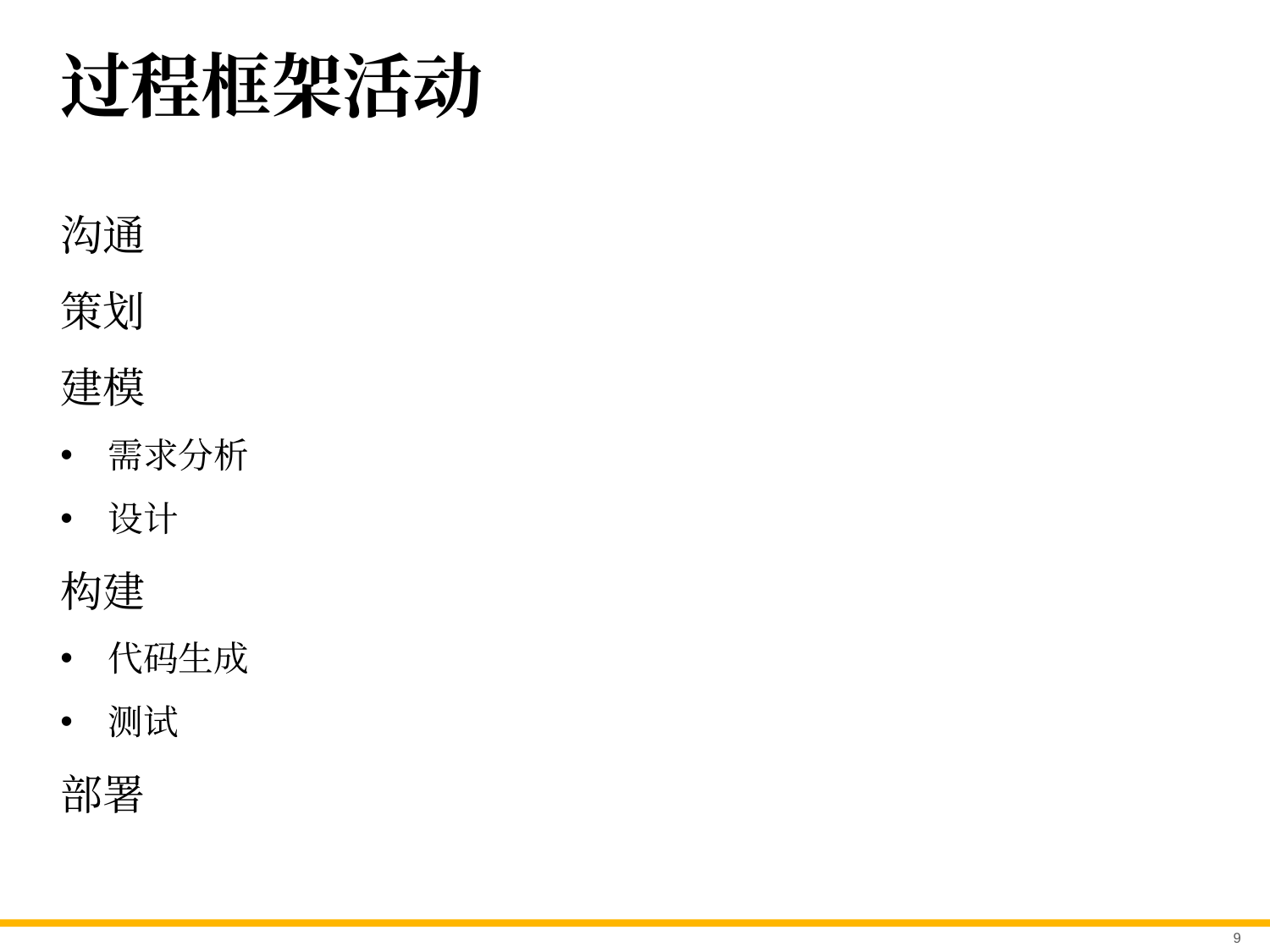

# 过程框架活动
沟通
策划
建模
需求分析
设计
构建
代码生成
测试
部署
9